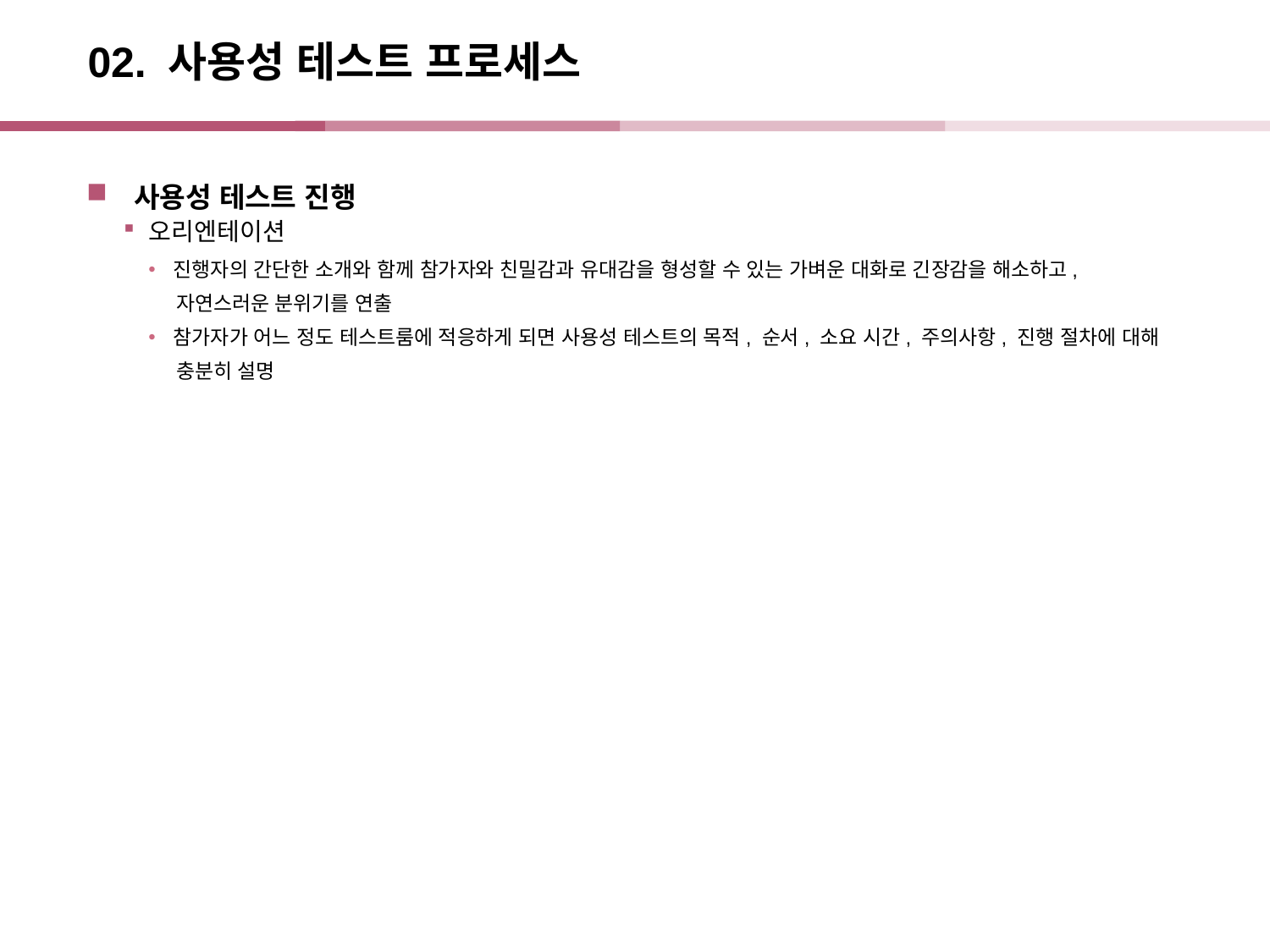

# 02. 사용성 테스트 프로세스
사용성 테스트 진행
오리엔테이션
진행자의 간단한 소개와 함께 참가자와 친밀감과 유대감을 형성할 수 있는 가벼운 대화로 긴장감을 해소하고,
    자연스러운 분위기를 연출
참가자가 어느 정도 테스트룸에 적응하게 되면 사용성 테스트의 목적, 순서, 소요 시간, 주의사항, 진행 절차에 대해
    충분히 설명